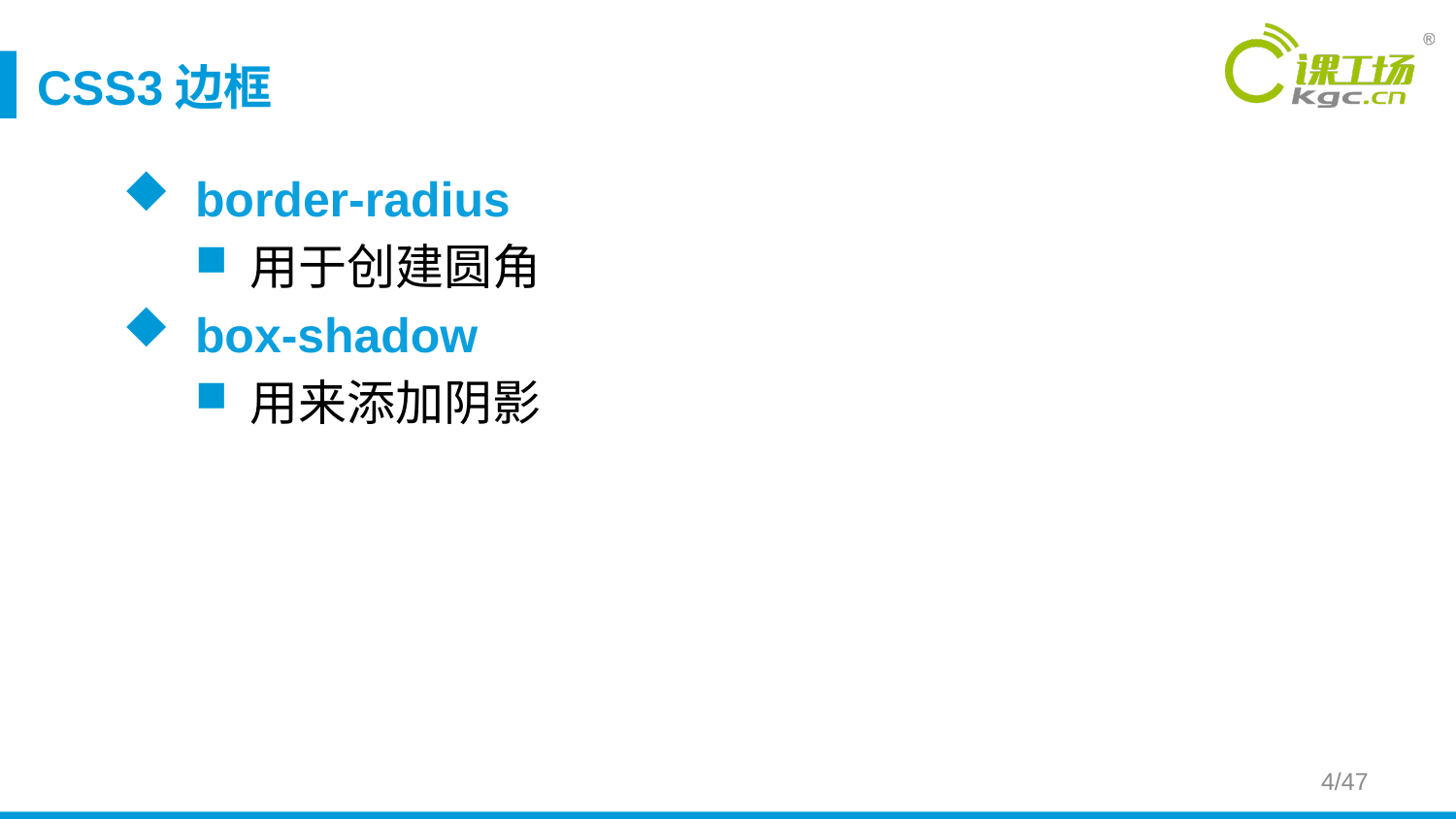

# CSS3边框
border-radius
用于创建圆角
box-shadow
用来添加阴影
4/47